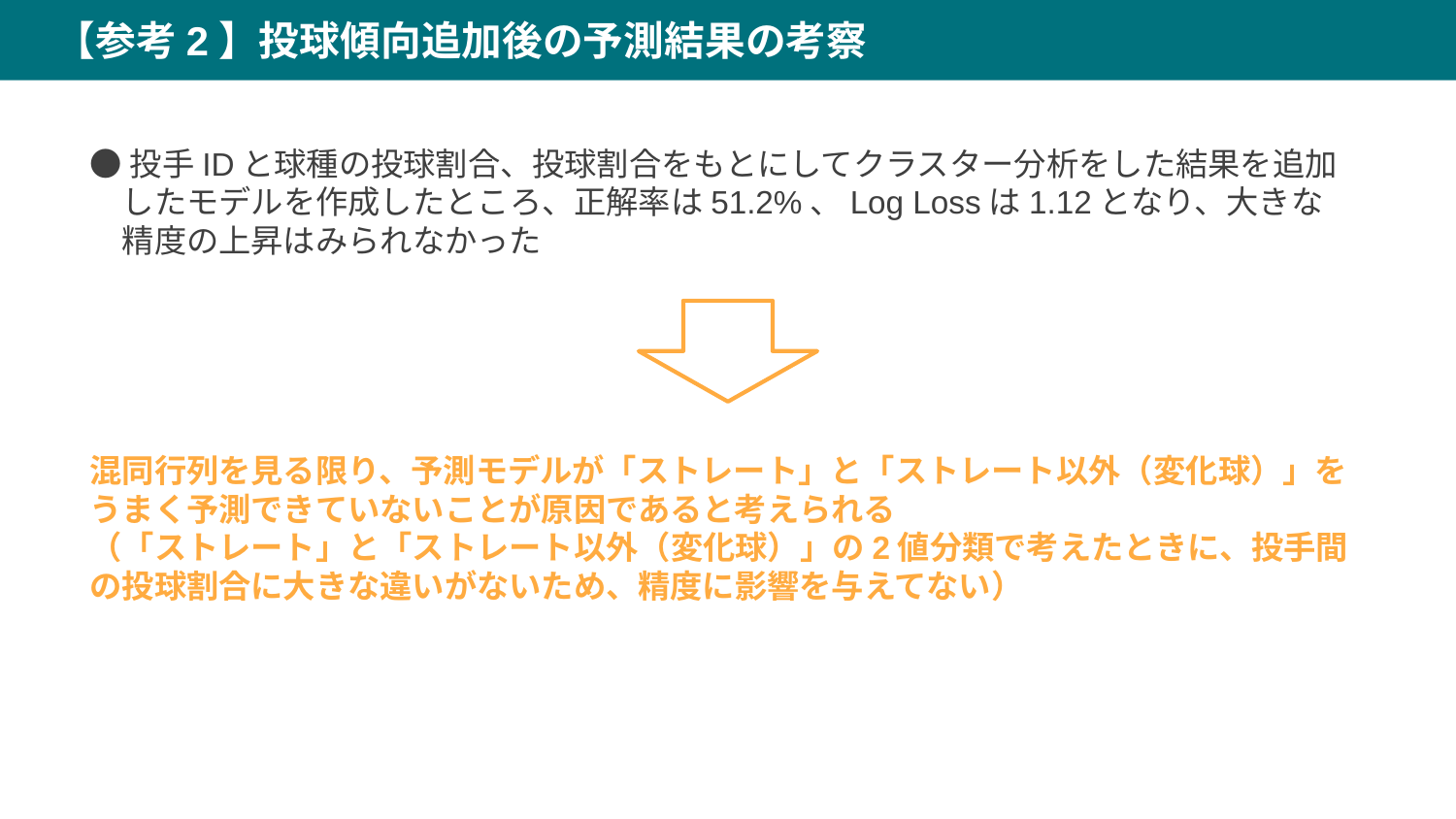

【参考2】投球傾向追加後の予測結果の考察
●投手IDと球種の投球割合、投球割合をもとにしてクラスター分析をした結果を追加
　したモデルを作成したところ、正解率は51.2%、Log Lossは1.12となり、大きな
　精度の上昇はみられなかった

混同行列を見る限り、予測モデルが「ストレート」と「ストレート以外（変化球）」をうまく予測できていないことが原因であると考えられる
（「ストレート」と「ストレート以外（変化球）」の2値分類で考えたときに、投手間
の投球割合に大きな違いがないため、精度に影響を与えてない）